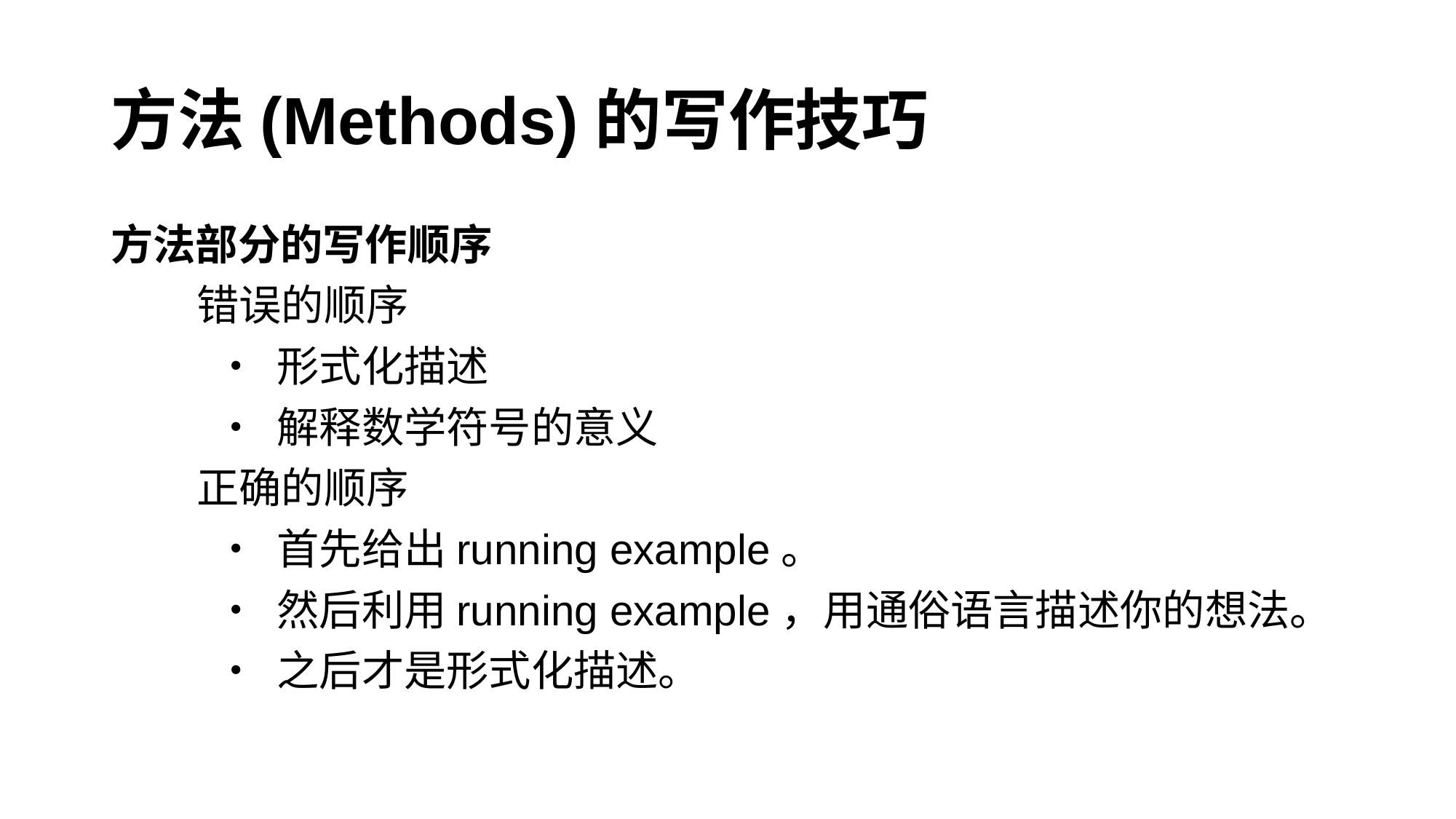

# 方法(Methods)的写作技巧
方法部分的写作顺序
        错误的顺序
           • 形式化描述
           • 解释数学符号的意义
        正确的顺序
           • 首先给出running example。
           • 然后利用running example，用通俗语言描述你的想法。
           • 之后才是形式化描述。